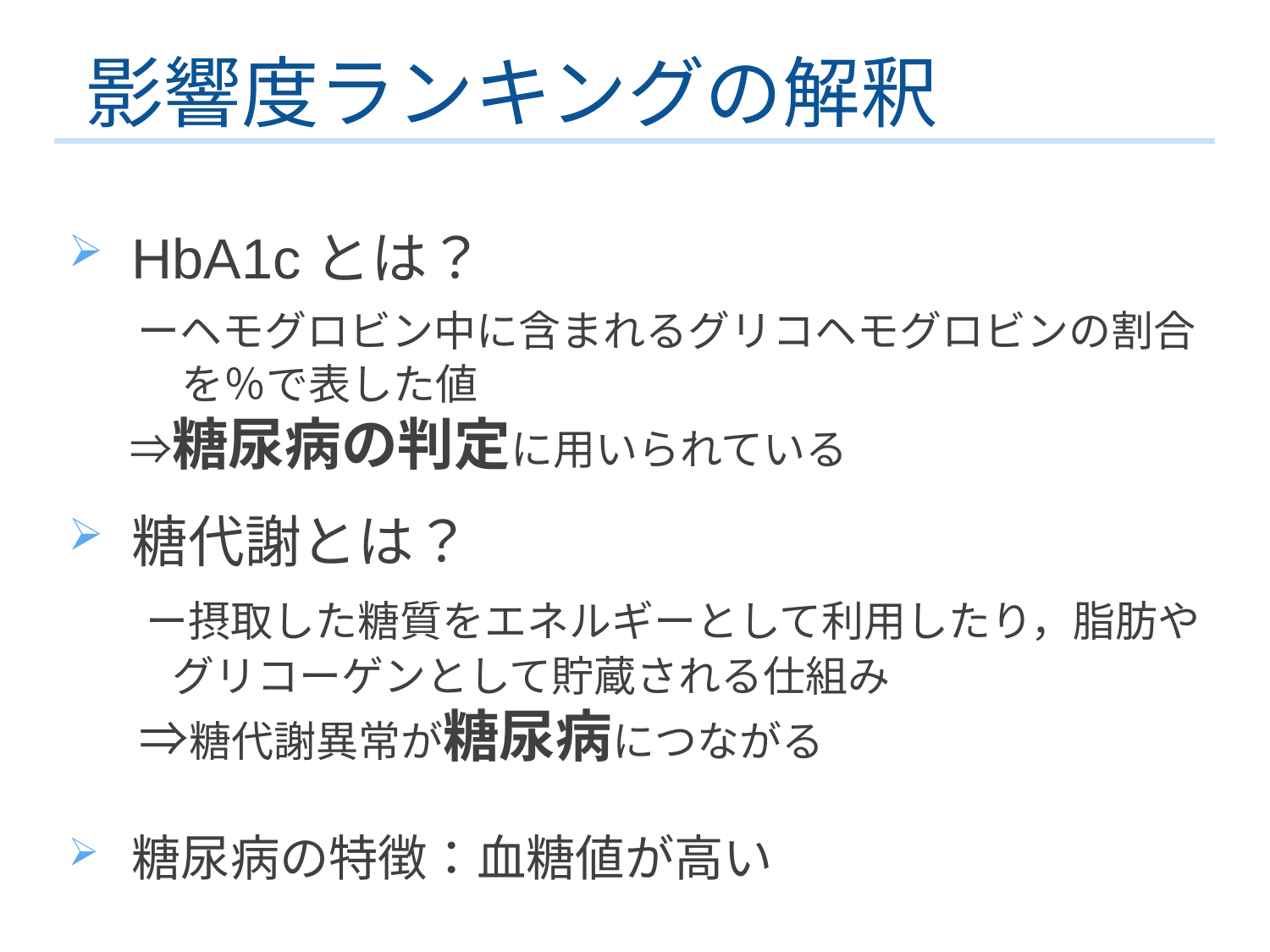

影響度ランキングの解釈
HbA1cとは？
　 ーヘモグロビン中に含まれるグリコヘモグロビンの割合
　  　 を％で表した値
　  ⇒糖尿病の判定に用いられている

糖代謝とは？
　 ー摂取した糖質をエネルギーとして利用したり，脂肪や
　  　グリコーゲンとして貯蔵される仕組み
　  ⇒糖代謝異常が糖尿病につながる

糖尿病の特徴：血糖値が高い